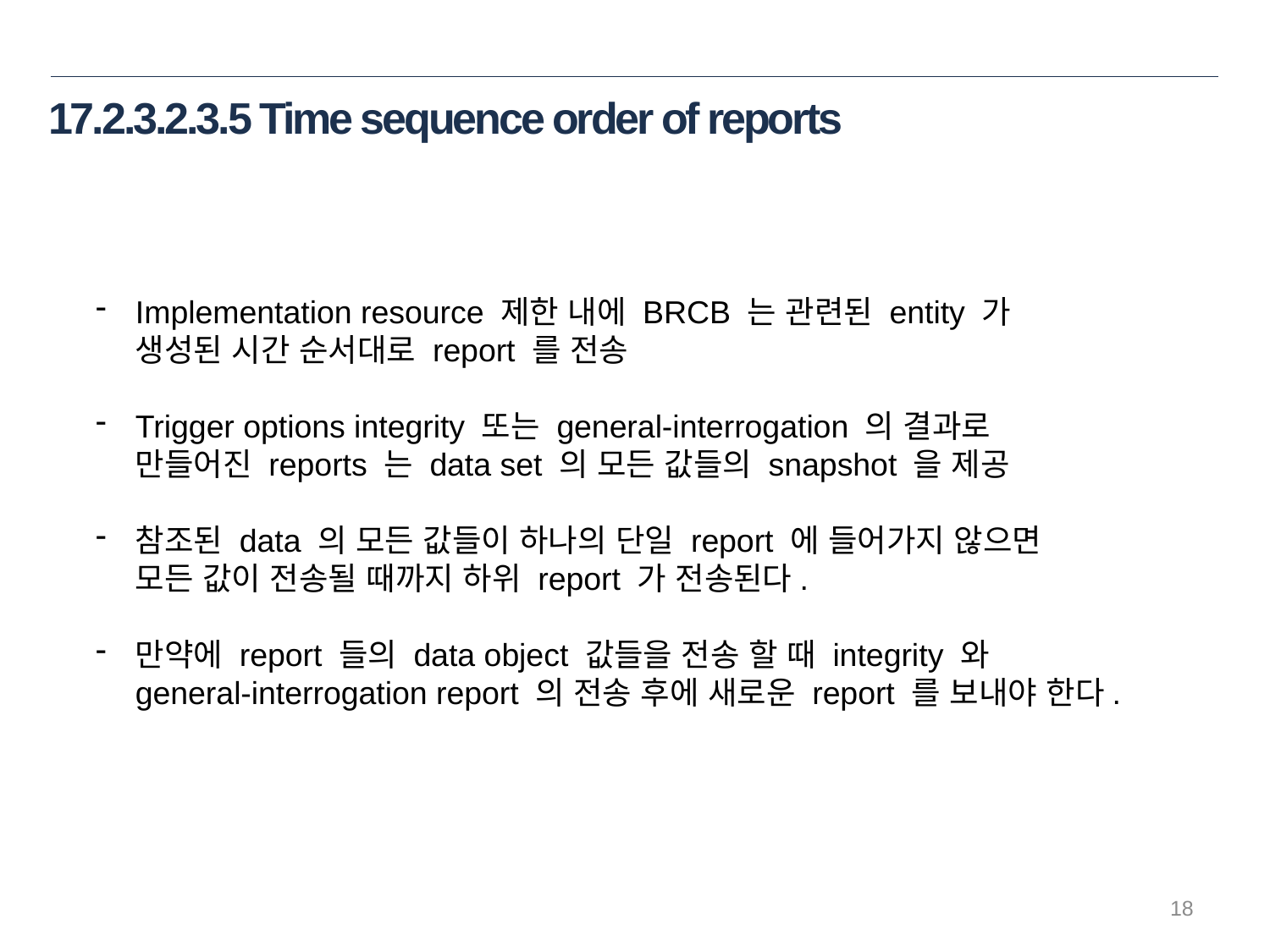

17.2.3.2.3.5 Time sequence order of reports
Implementation resource 제한 내에 BRCB 는 관련된 entity 가 생성된 시간 순서대로 report 를 전송

Trigger options integrity 또는 general-interrogation 의 결과로 만들어진 reports 는 data set 의 모든 값들의 snapshot 을 제공

참조된 data 의 모든 값들이 하나의 단일 report 에 들어가지 않으면 모든 값이 전송될 때까지 하위 report 가 전송된다.

만약에 report 들의 data object 값들을 전송 할 때 integrity 와 general-interrogation report 의 전송 후에 새로운 report 를 보내야 한다.
18